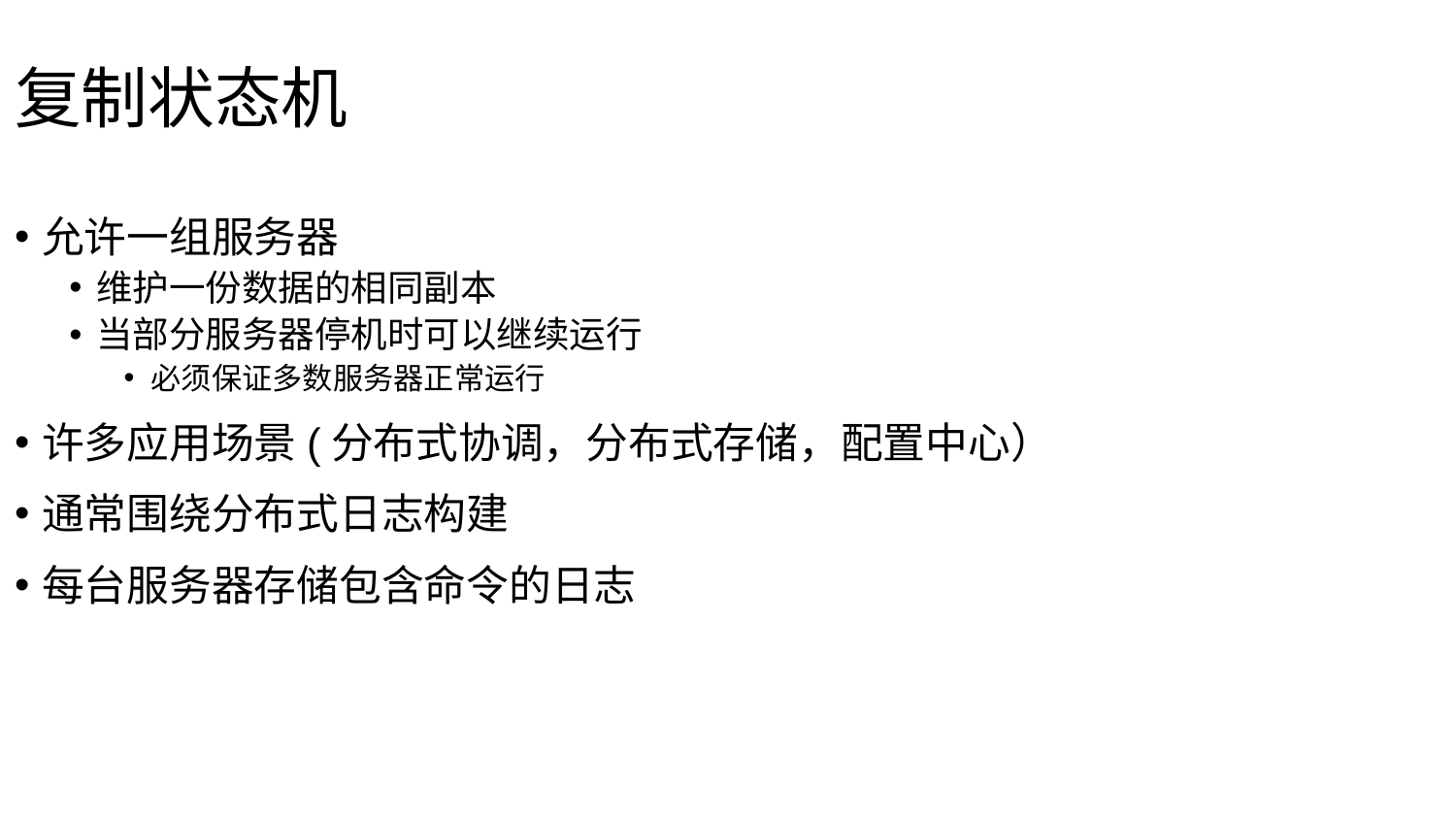

复制状态机
允许一组服务器
维护一份数据的相同副本
当部分服务器停机时可以继续运行
必须保证多数服务器正常运行
许多应用场景(分布式协调，分布式存储，配置中心）
通常围绕分布式日志构建
每台服务器存储包含命令的日志